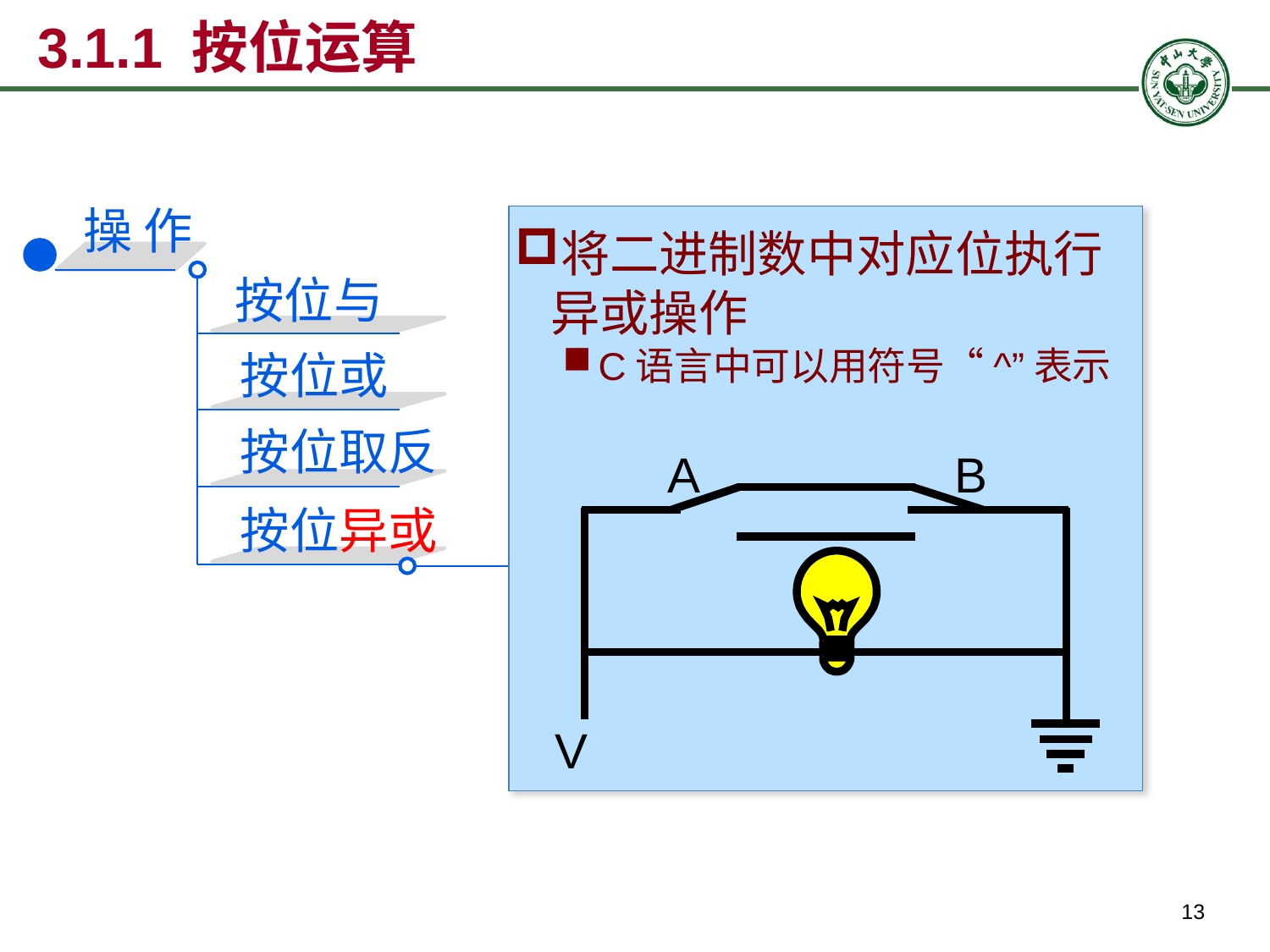

# 3.1.1 按位运算
操 作

将二进制数中对应位执行异或操作
C语言中可以用符号“^”表示

按位与

按位或

按位取反
A
B

按位异或

V